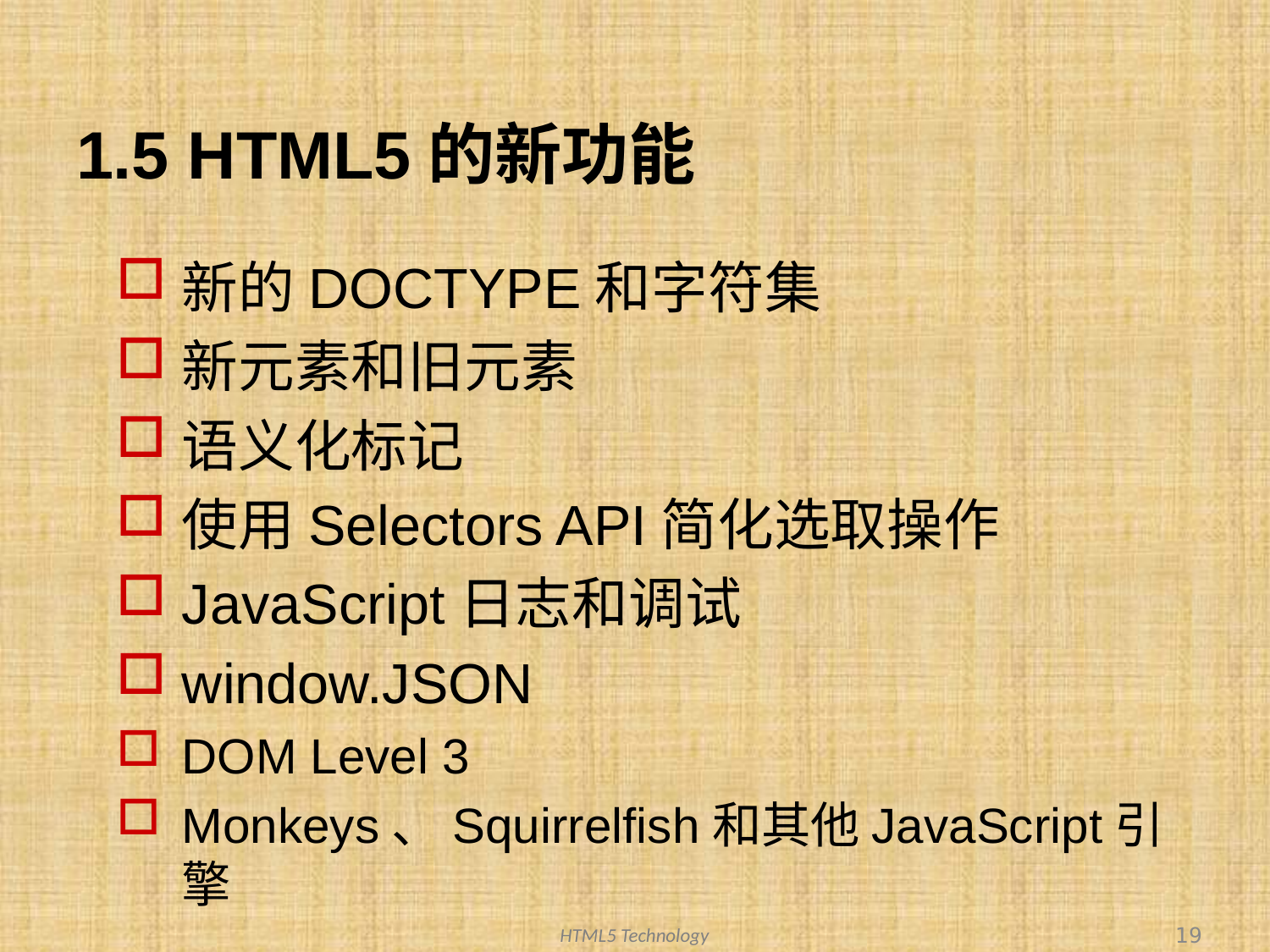

# 1.5 HTML5的新功能
新的DOCTYPE和字符集
新元素和旧元素
语义化标记
使用Selectors API简化选取操作
JavaScript日志和调试
window.JSON
DOM Level 3
Monkeys、Squirrelfish和其他JavaScript引擎
19
HTML5 Technology